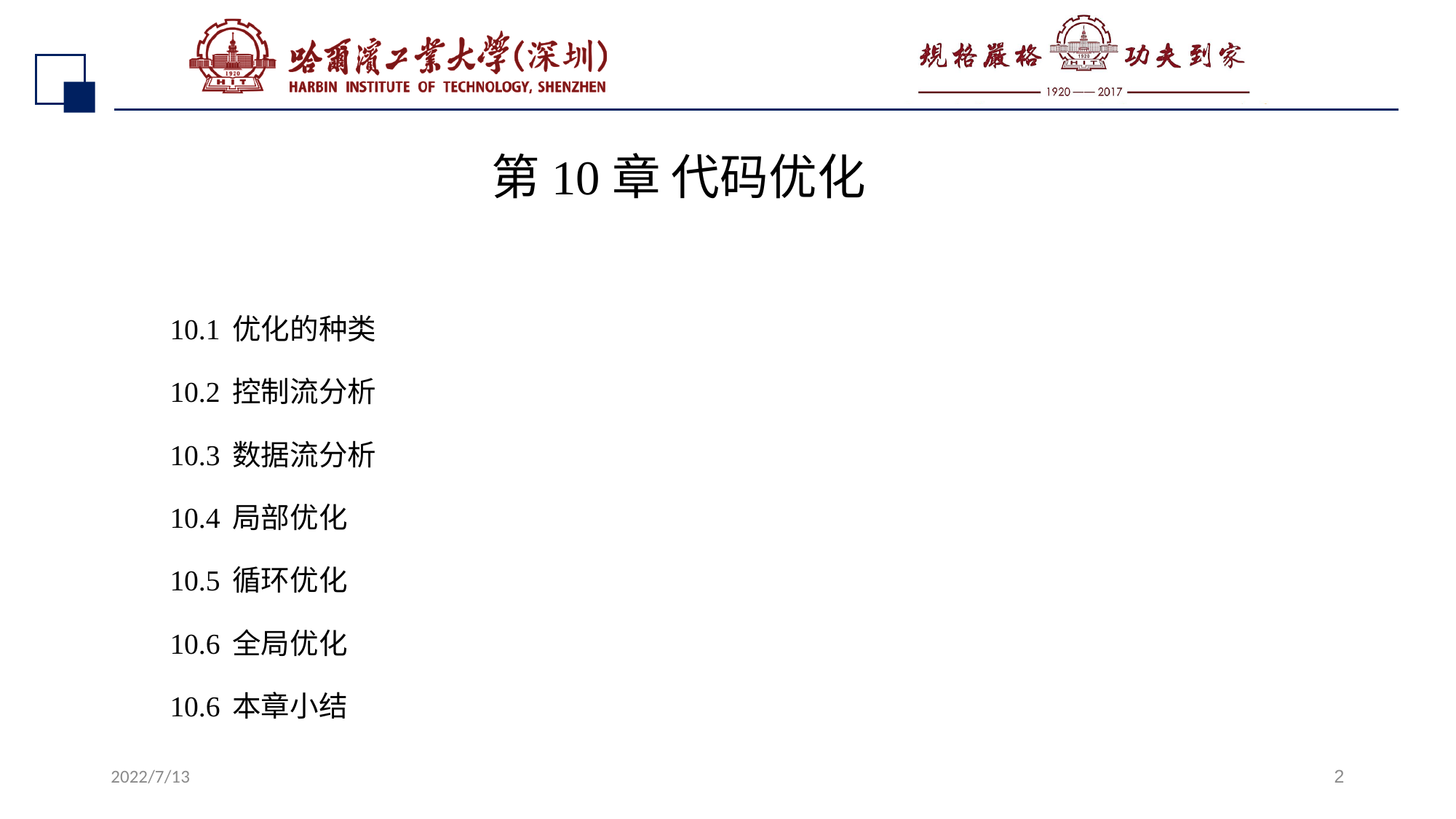

# 第10章 代码优化
10.1 优化的种类
10.2 控制流分析
10.3 数据流分析
10.4 局部优化
10.5 循环优化
10.6 全局优化
10.6 本章小结
2022/7/13
2